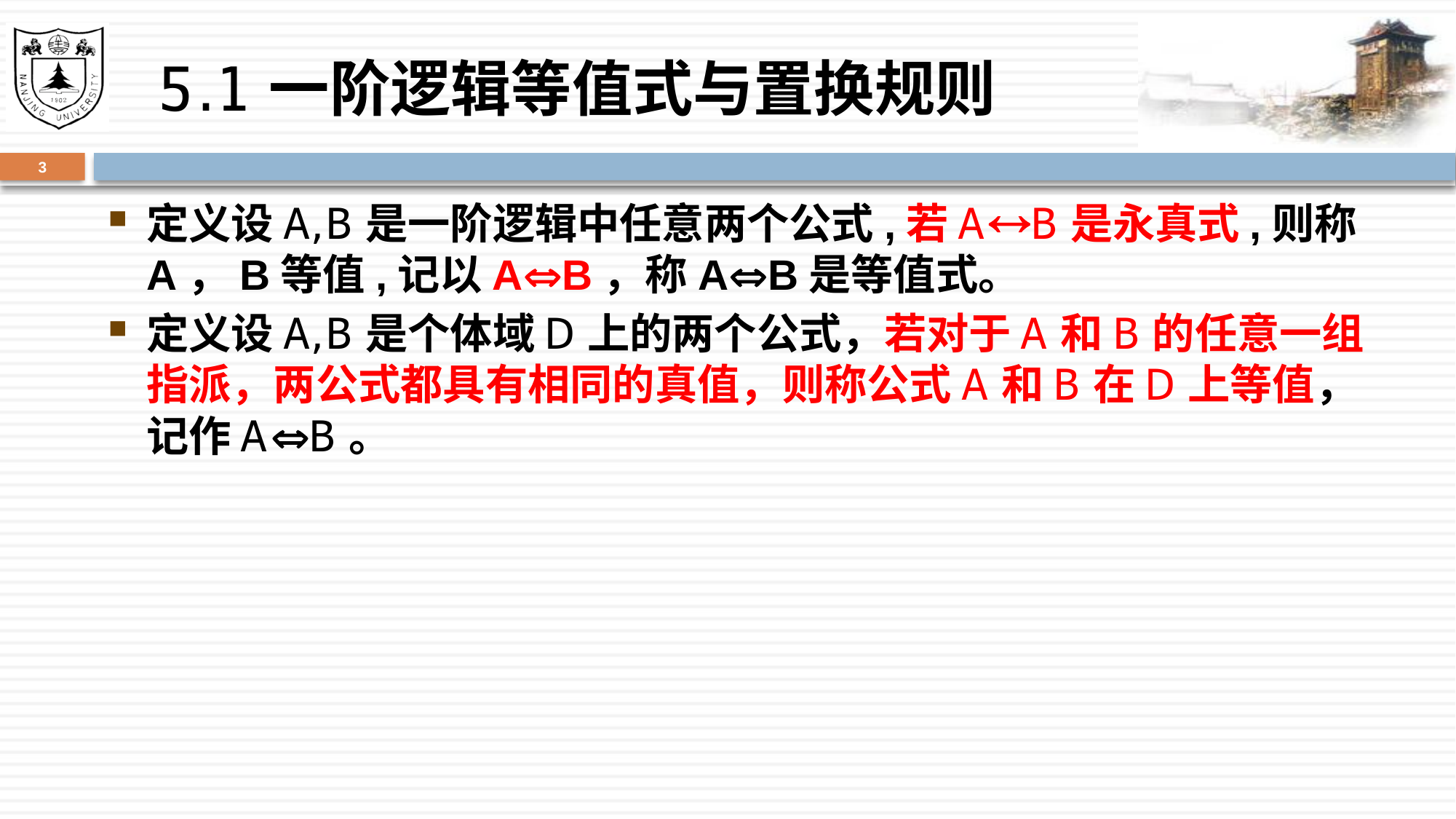

# 5.1一阶逻辑等值式与置换规则
3
定义设A,B是一阶逻辑中任意两个公式,若A↔B是永真式,则称A，B等值,记以A⇔B，称A⇔B是等值式。
定义设A,B是个体域D上的两个公式，若对于A和B的任意一组指派，两公式都具有相同的真值，则称公式A和B在D上等值，记作A⇔B。